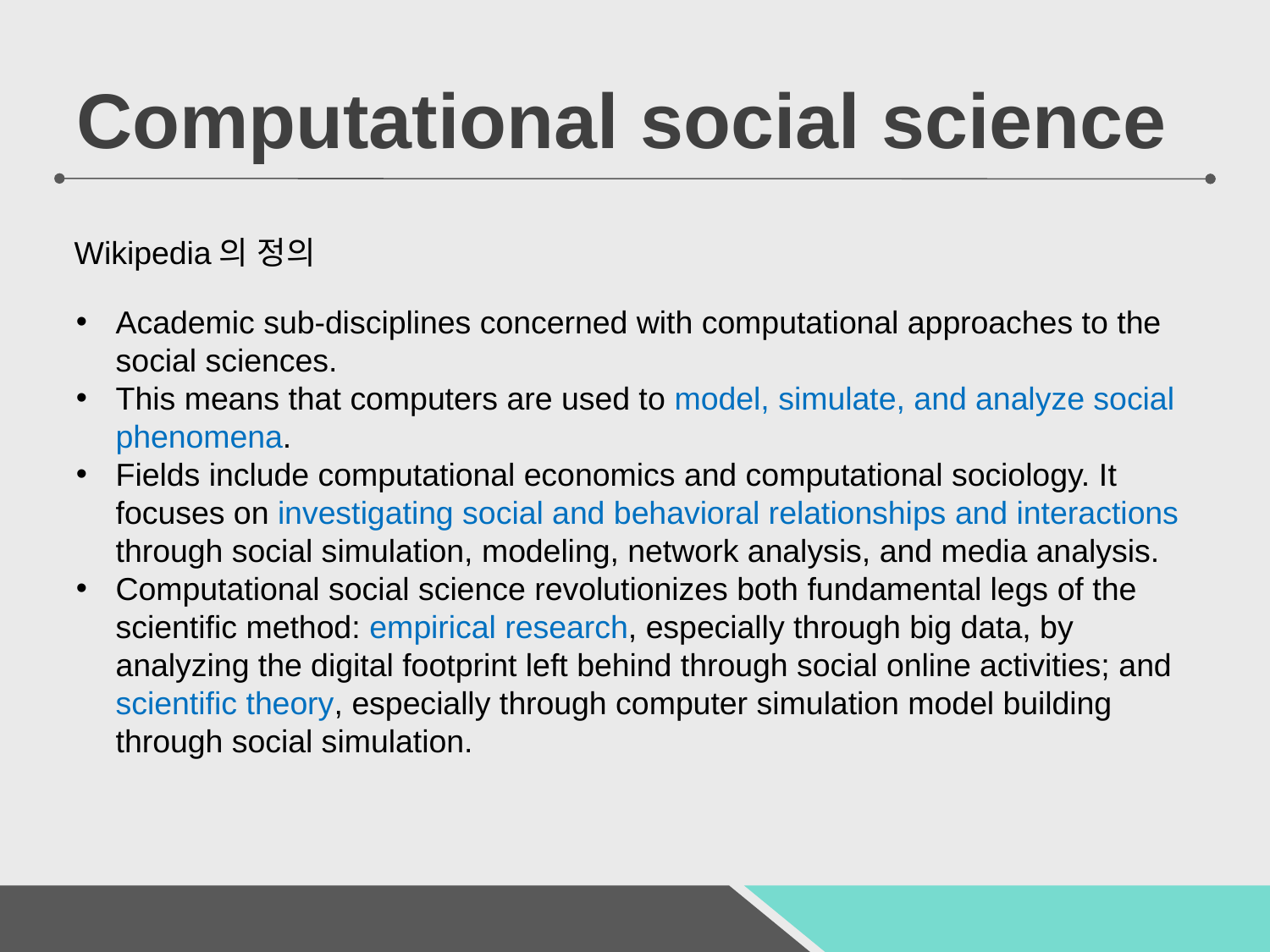

# Computational social science
Wikipedia의 정의
Academic sub-disciplines concerned with computational approaches to the social sciences.
This means that computers are used to model, simulate, and analyze social phenomena.
Fields include computational economics and computational sociology. It focuses on investigating social and behavioral relationships and interactions through social simulation, modeling, network analysis, and media analysis.
Computational social science revolutionizes both fundamental legs of the scientific method: empirical research, especially through big data, by analyzing the digital footprint left behind through social online activities; and scientific theory, especially through computer simulation model building through social simulation.